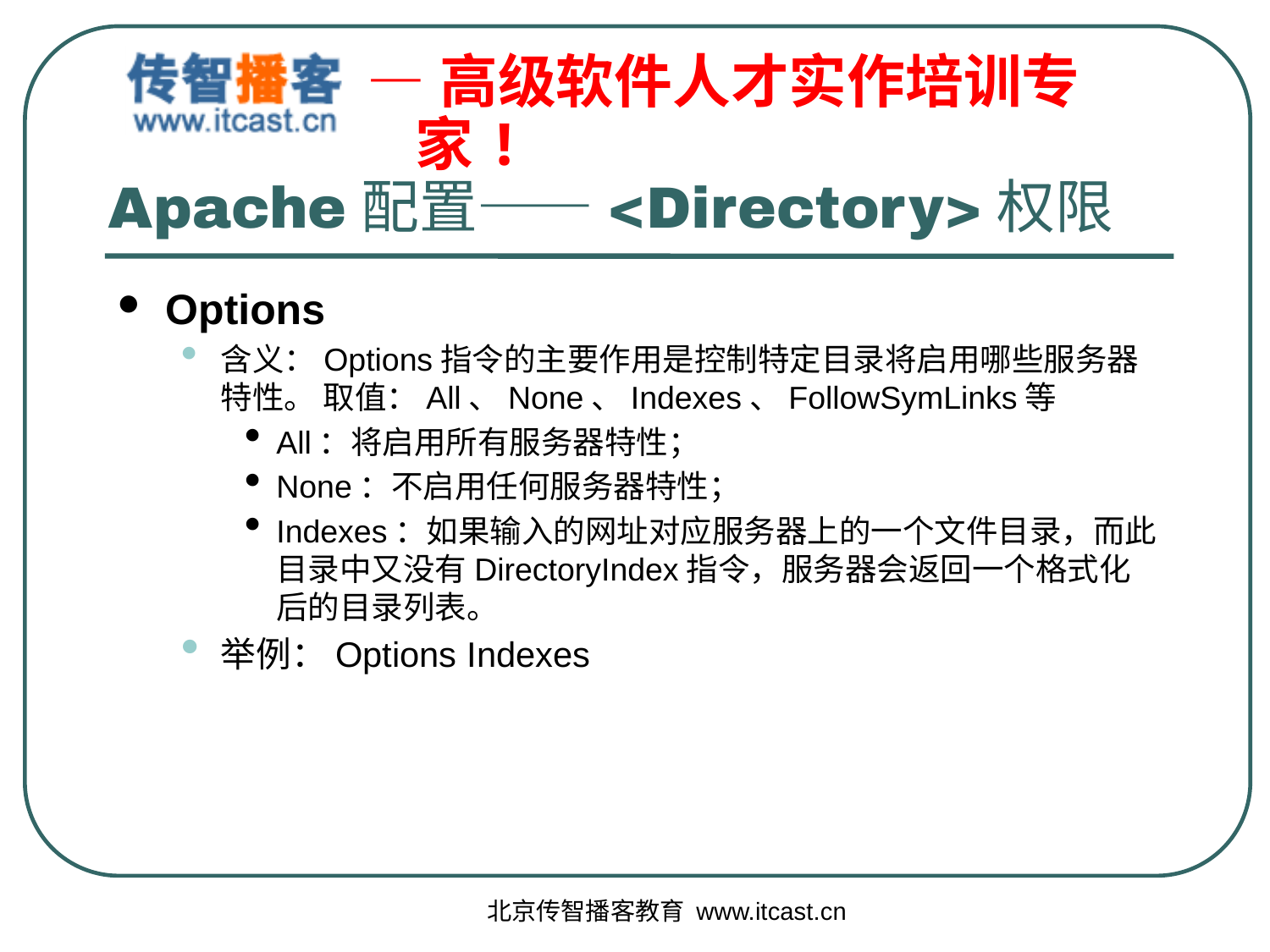

# Apache配置——<Directory>权限
Options
含义：Options指令的主要作用是控制特定目录将启用哪些服务器特性。 取值：All、None、Indexes、FollowSymLinks等
All：将启用所有服务器特性；
None：不启用任何服务器特性；
Indexes：如果输入的网址对应服务器上的一个文件目录，而此目录中又没有DirectoryIndex指令，服务器会返回一个格式化后的目录列表。
举例：Options Indexes